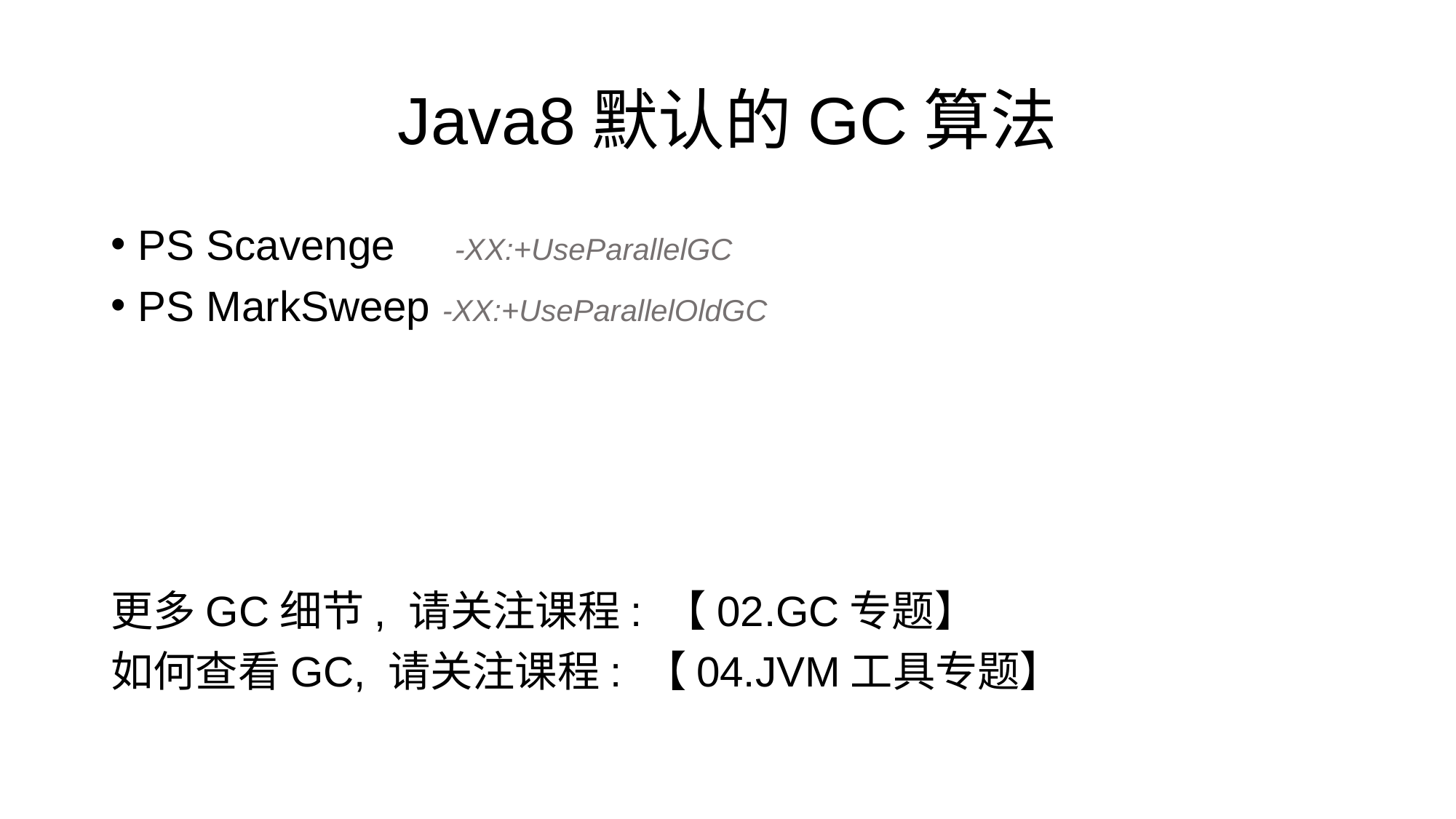

# Java8默认的GC算法
PS Scavenge     -XX:+UseParallelGC
PS MarkSweep -XX:+UseParallelOldGC

更多GC细节, 请关注课程: 【02.GC专题】
如何查看GC, 请关注课程: 【04.JVM工具专题】